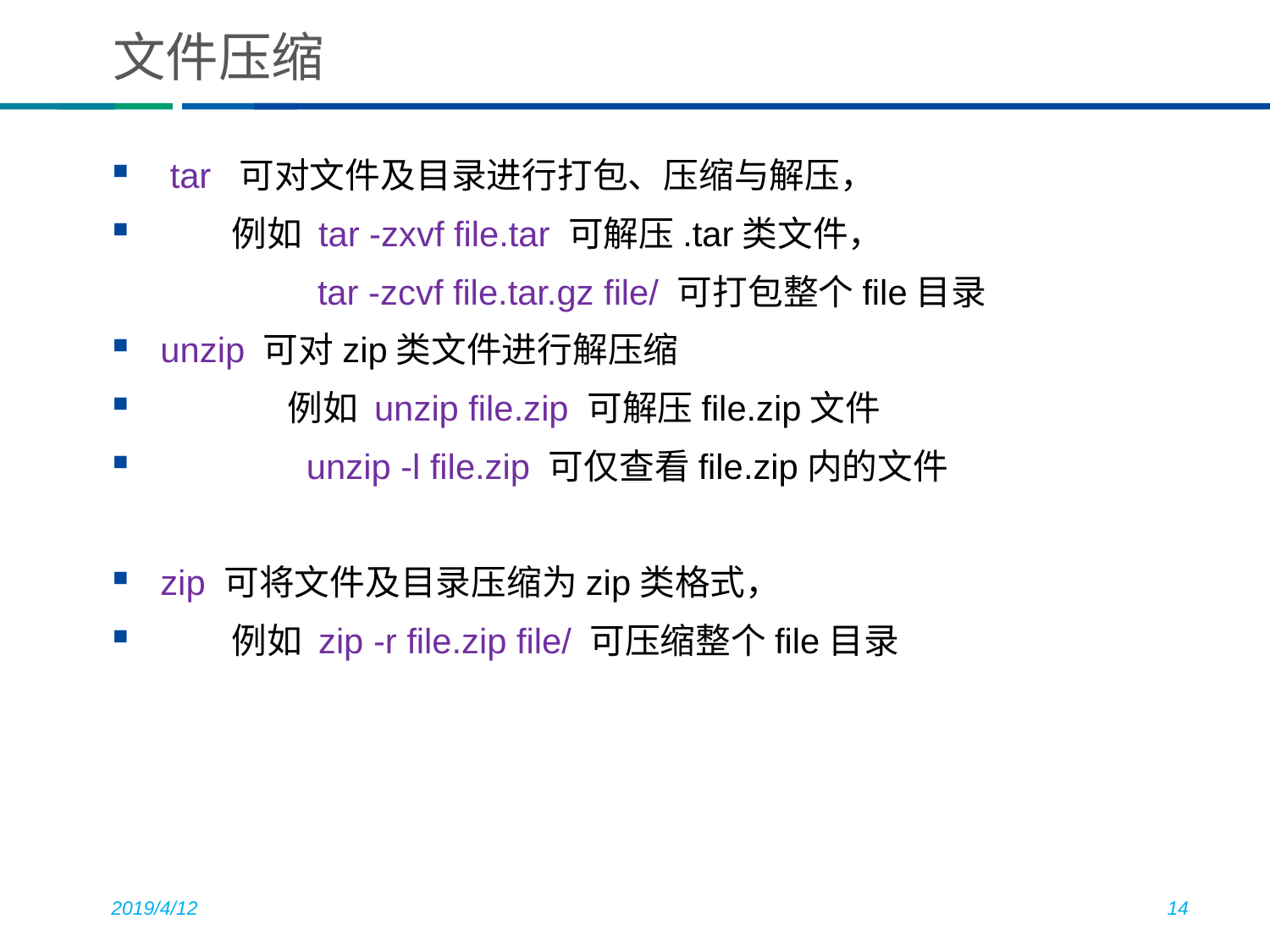

# 文件压缩
 tar  可对文件及目录进行打包、压缩与解压，
        例如 tar -zxvf file.tar 可解压.tar类文件，
	        tar -zcvf file.tar.gz file/ 可打包整个file目录
unzip 可对zip类文件进行解压缩
	例如 unzip file.zip 可解压file.zip文件
               unzip -l file.zip 可仅查看file.zip内的文件

zip 可将文件及目录压缩为zip类格式，
        例如 zip -r file.zip file/ 可压缩整个file目录
2019/4/12
14